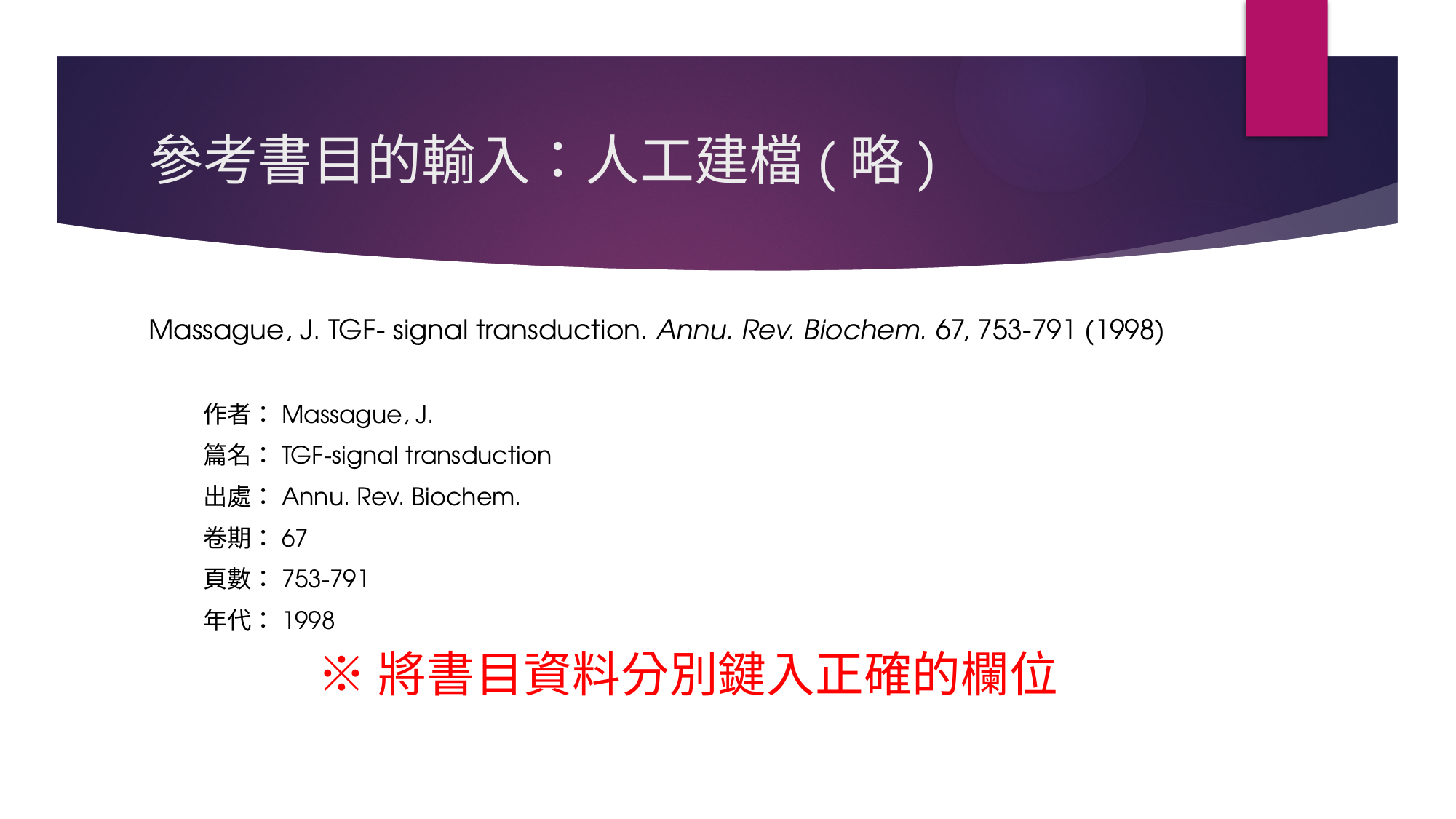

# 參考書目的輸入：人工建檔(略)
Massague, J. TGF- signal transduction. Annu. Rev. Biochem. 67, 753-791 (1998)

作者：Massague, J.
篇名：TGF-signal transduction
出處：Annu. Rev. Biochem.
卷期：67
頁數：753-791
年代：1998
※將書目資料分別鍵入正確的欄位